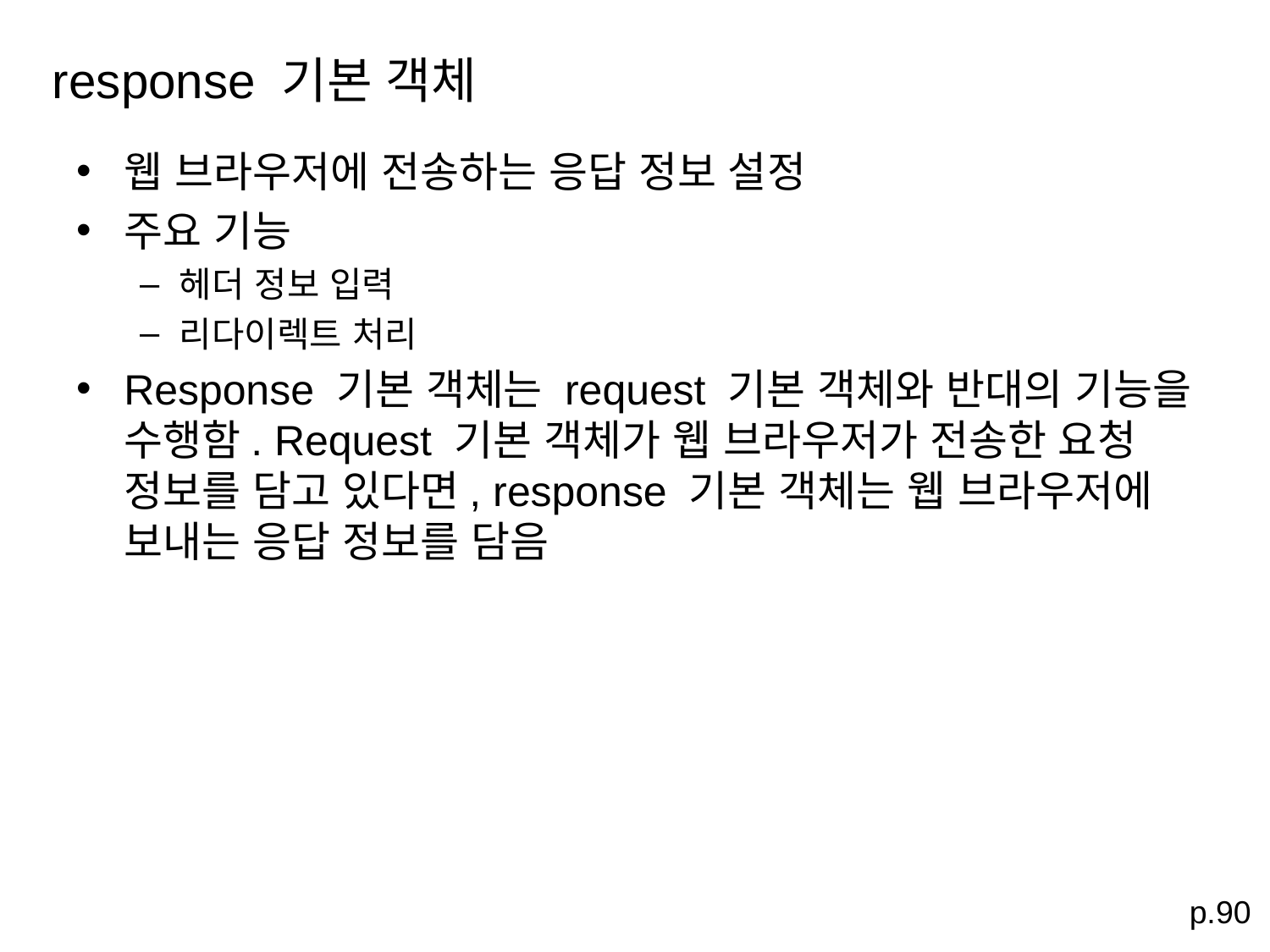

# response 기본 객체
웹 브라우저에 전송하는 응답 정보 설정
주요 기능
헤더 정보 입력
리다이렉트 처리
Response 기본 객체는 request 기본 객체와 반대의 기능을 수행함. Request 기본 객체가 웹 브라우저가 전송한 요청 정보를 담고 있다면, response 기본 객체는 웹 브라우저에 보내는 응답 정보를 담음
p.90